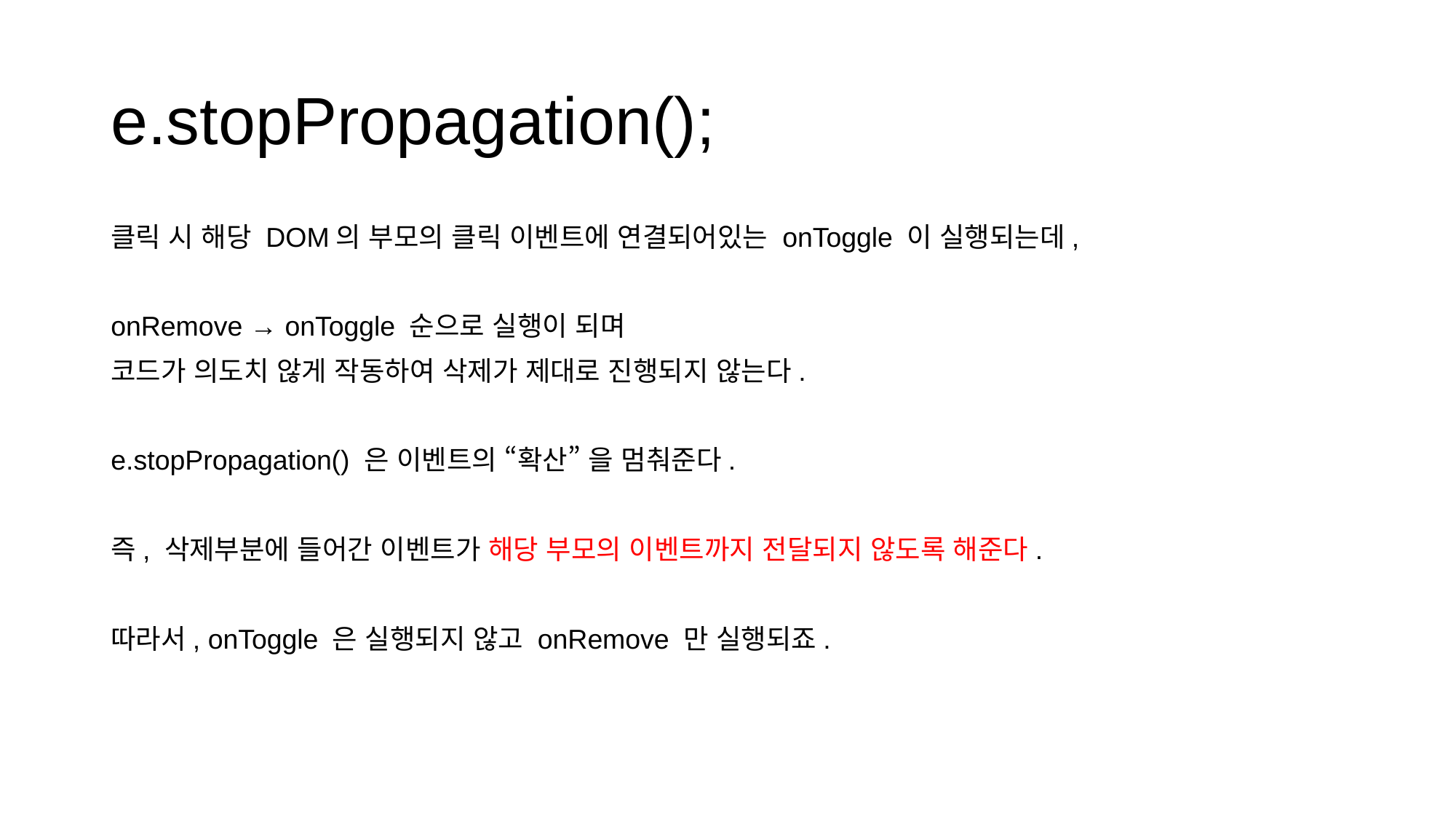

# e.stopPropagation();
클릭 시 해당 DOM의 부모의 클릭 이벤트에 연결되어있는 onToggle 이 실행되는데,

onRemove → onToggle 순으로 실행이 되며
코드가 의도치 않게 작동하여 삭제가 제대로 진행되지 않는다.

e.stopPropagation() 은 이벤트의 “확산” 을 멈춰준다.

즉, 삭제부분에 들어간 이벤트가 해당 부모의 이벤트까지 전달되지 않도록 해준다.

따라서, onToggle 은 실행되지 않고 onRemove 만 실행되죠.